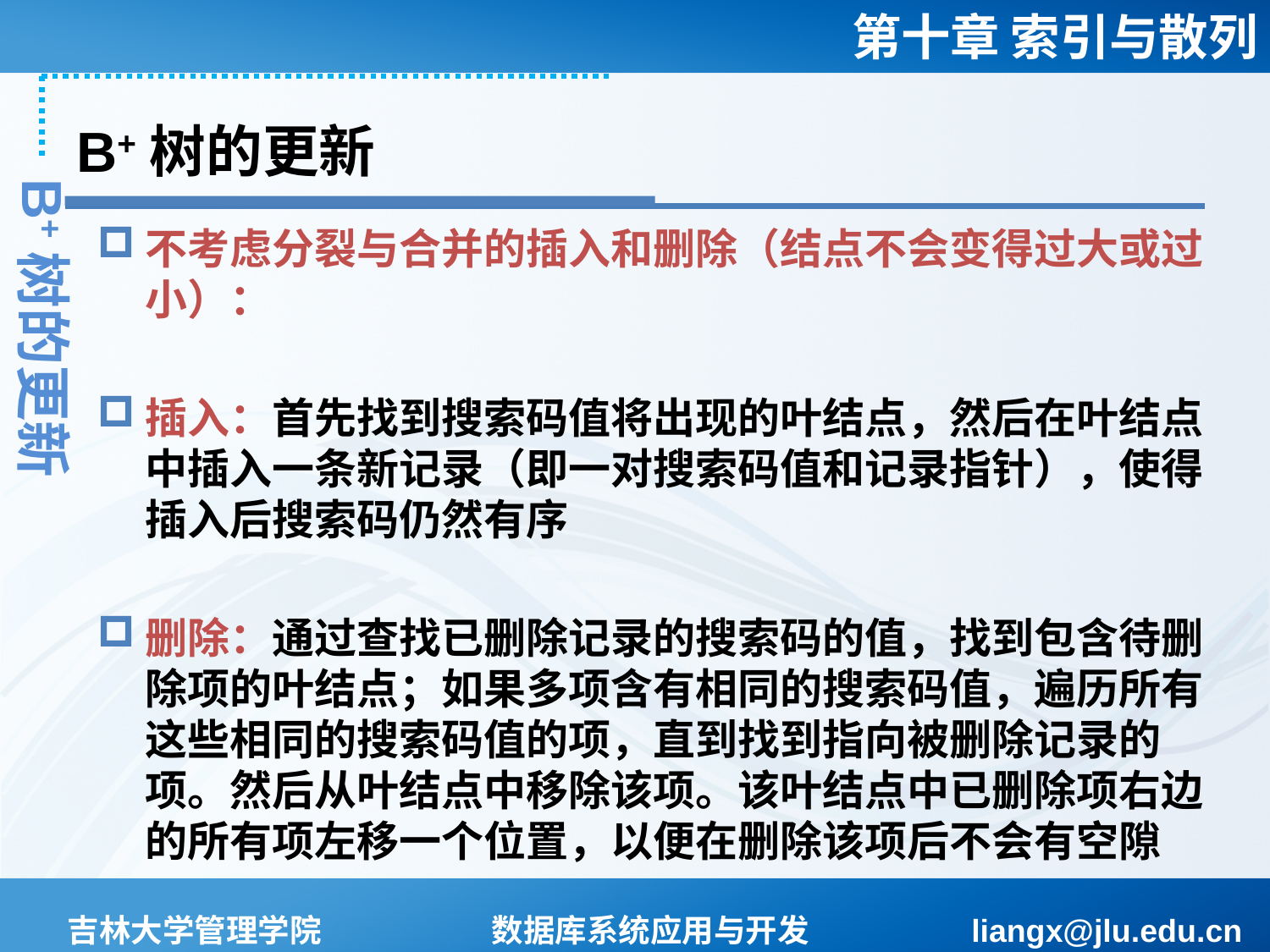

# B+树的更新
B+树的更新
不考虑分裂与合并的插入和删除（结点不会变得过大或过小）：

插入：首先找到搜索码值将出现的叶结点，然后在叶结点中插入一条新记录（即一对搜索码值和记录指针），使得插入后搜索码仍然有序

删除：通过查找已删除记录的搜索码的值，找到包含待删除项的叶结点；如果多项含有相同的搜索码值，遍历所有这些相同的搜索码值的项，直到找到指向被删除记录的项。然后从叶结点中移除该项。该叶结点中已删除项右边的所有项左移一个位置，以便在删除该项后不会有空隙